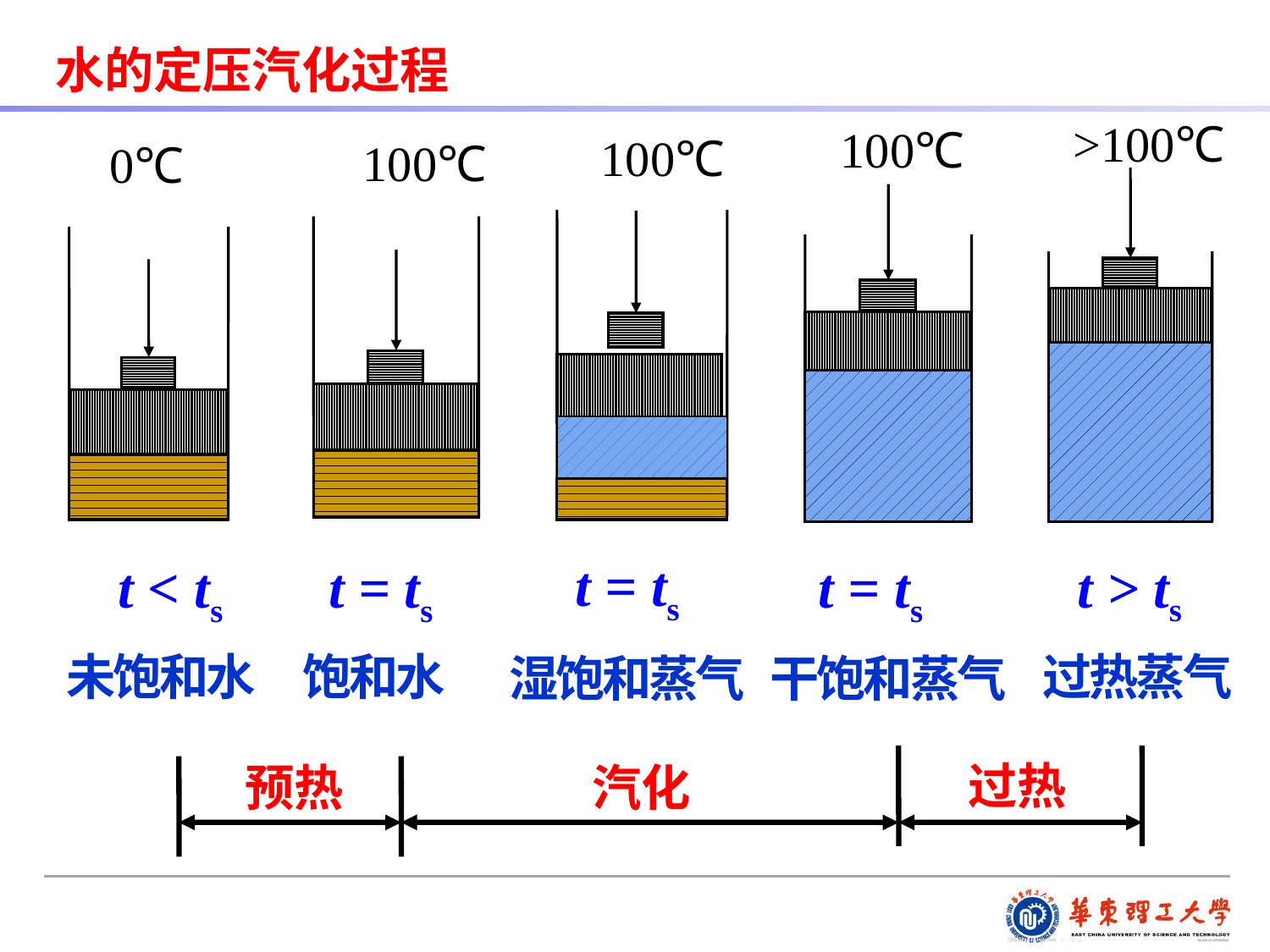

#
水的定压汽化过程
>100℃

100℃

100℃

100℃

0℃

t = ts
t > ts
t < ts
t = ts
t = ts
未饱和水
过热蒸气
饱和水
湿饱和蒸气
干饱和蒸气

汽化

过热

  预热